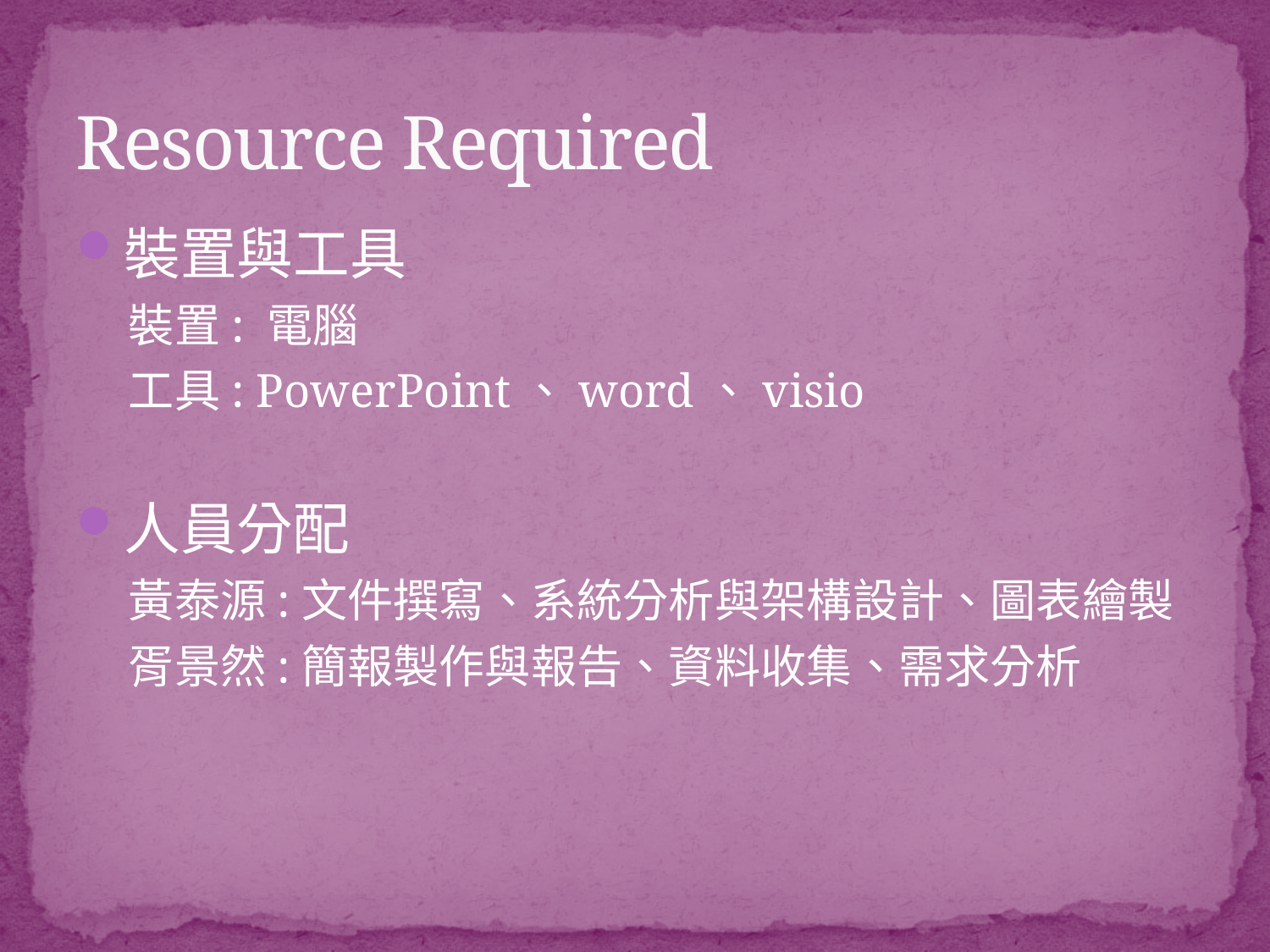

# Resource Required
裝置與工具
    裝置: 電腦
    工具: PowerPoint、word、visio

人員分配
    黃泰源:文件撰寫、系統分析與架構設計、圖表繪製
    胥景然:簡報製作與報告、資料收集、需求分析